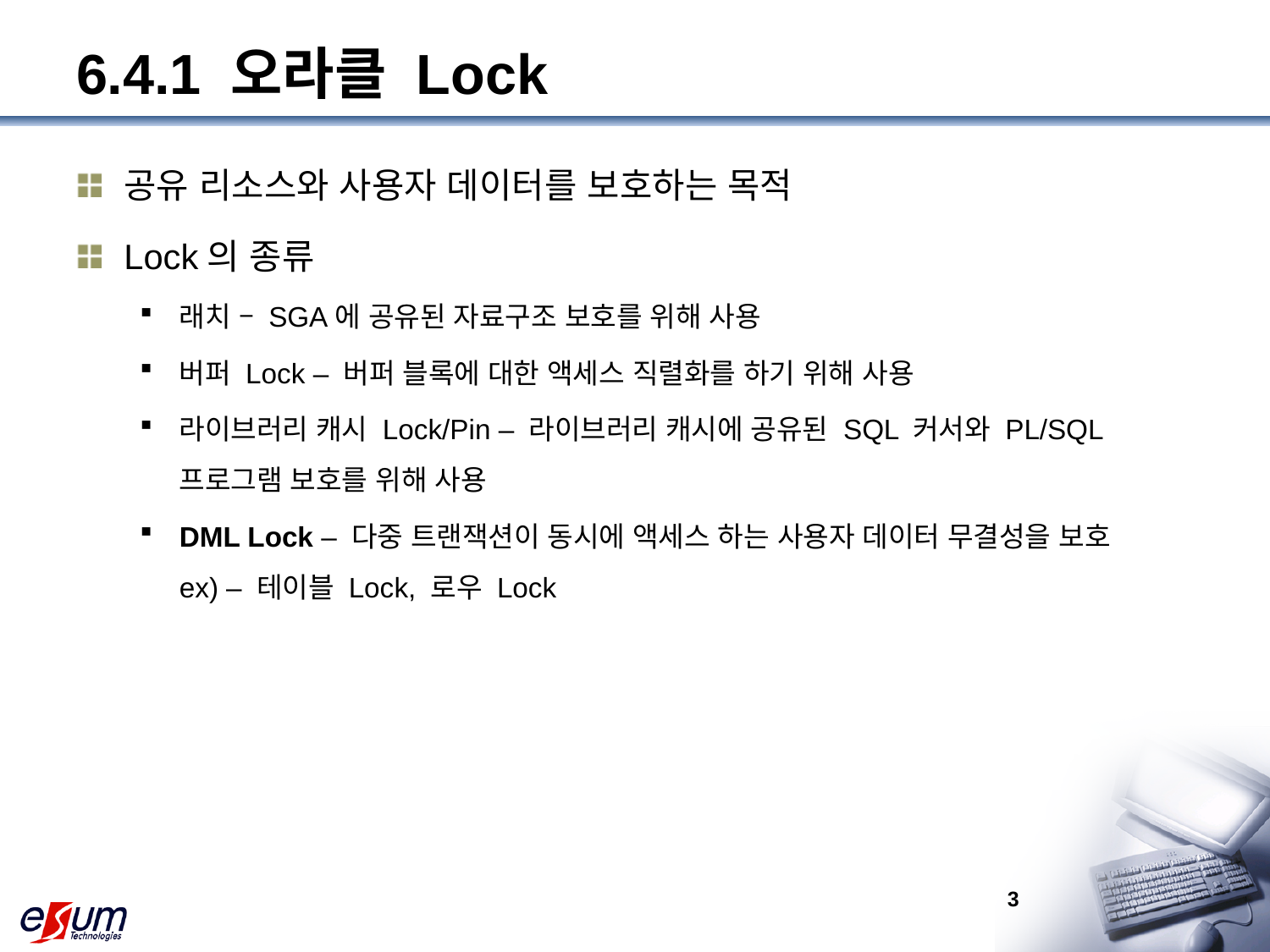

# 6.4.1 오라클 Lock
공유 리소스와 사용자 데이터를 보호하는 목적
Lock의 종류
래치 – SGA에 공유된 자료구조 보호를 위해 사용
버퍼 Lock – 버퍼 블록에 대한 액세스 직렬화를 하기 위해 사용
라이브러리 캐시 Lock/Pin – 라이브러리 캐시에 공유된 SQL 커서와 PL/SQL 프로그램 보호를 위해 사용
DML Lock – 다중 트랜잭션이 동시에 액세스 하는 사용자 데이터 무결성을 보호
ex) – 테이블 Lock, 로우 Lock

3